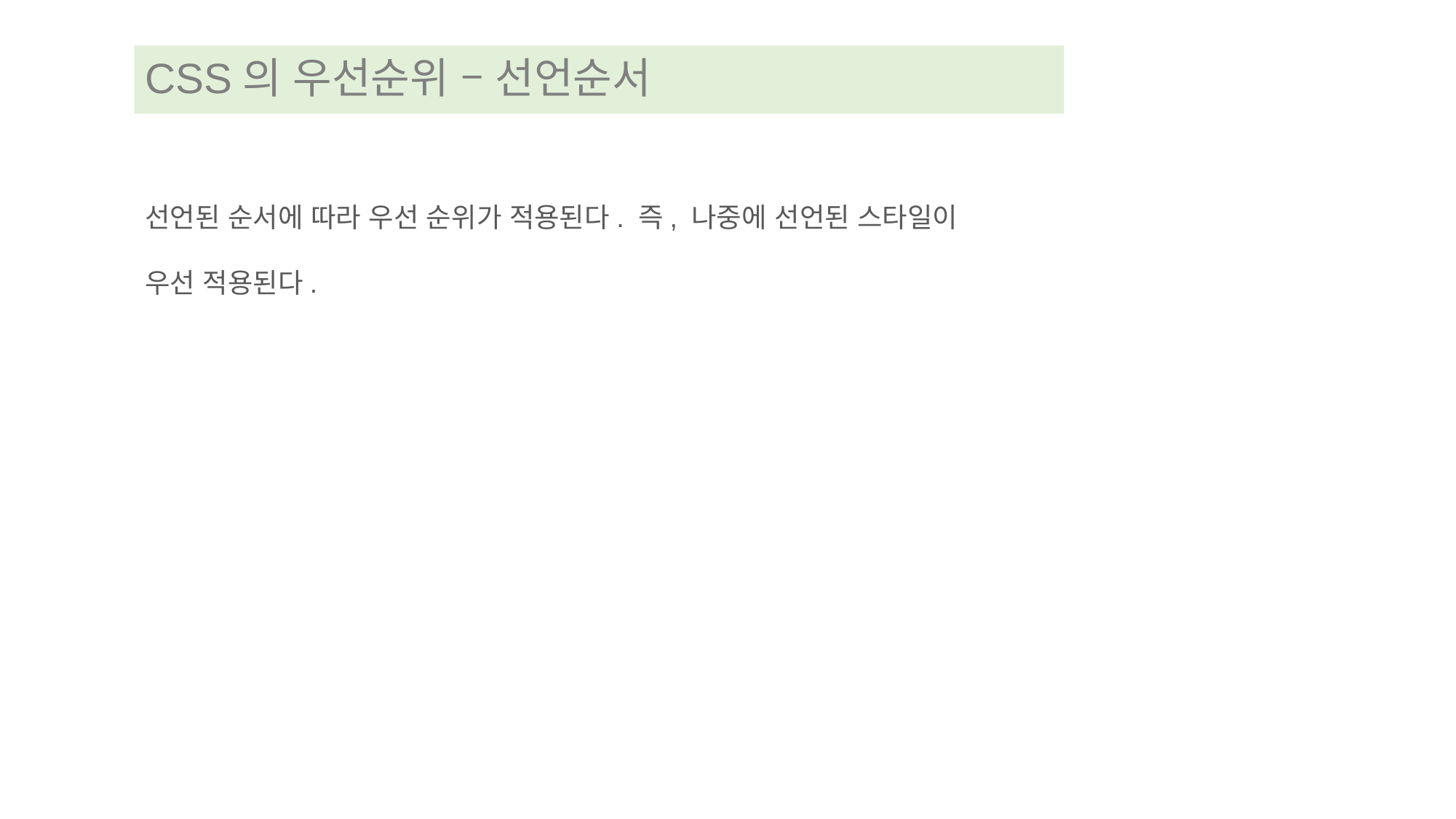

# CSS의 우선순위 – 선언순서
선언된 순서에 따라 우선 순위가 적용된다. 즉, 나중에 선언된 스타일이 우선 적용된다.